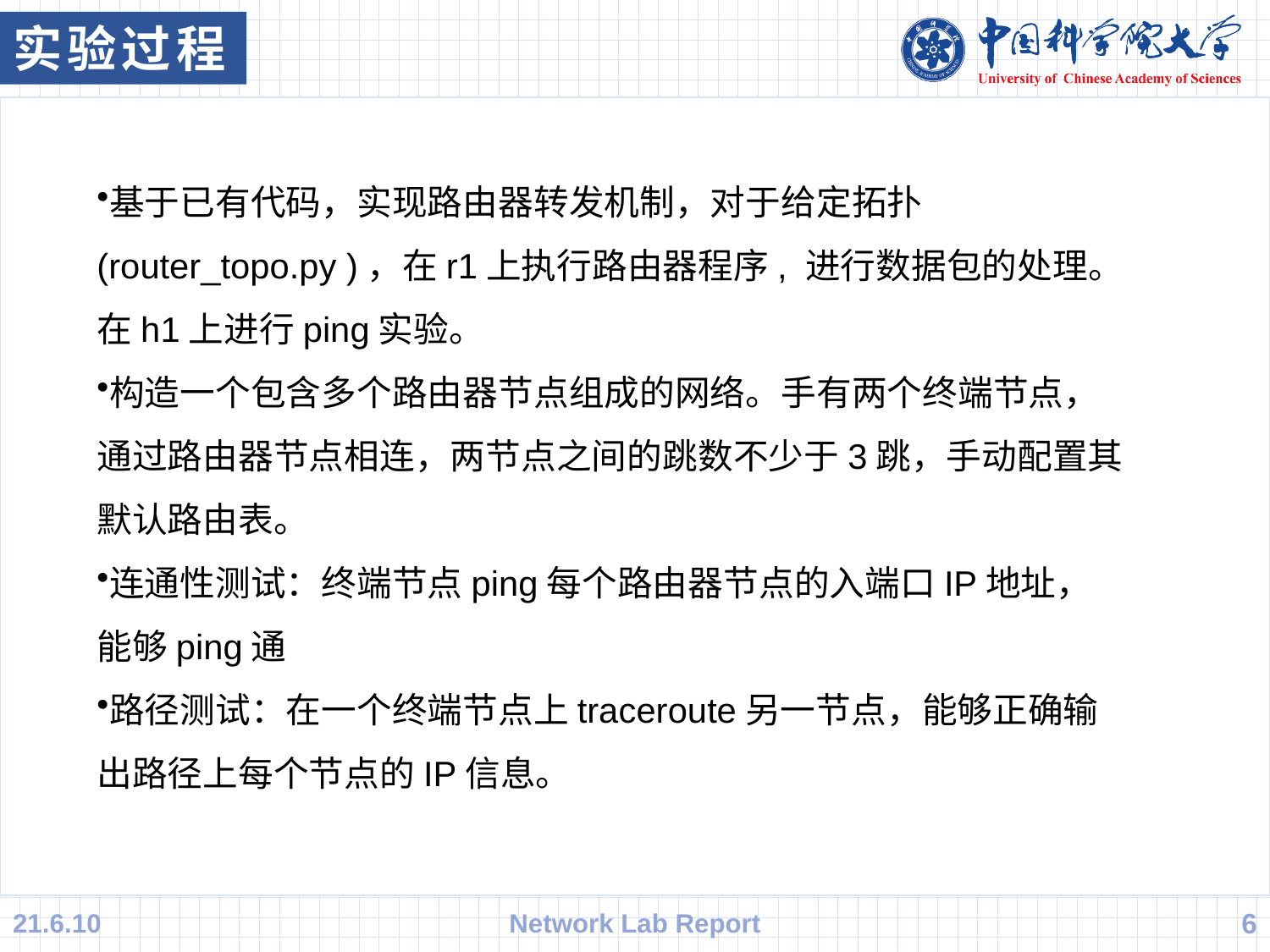

实验过程
基于已有代码，实现路由器转发机制，对于给定拓扑(router_topo.py )，在r1上执行路由器程序, 进行数据包的处理。在h1上进行ping实验。
构造一个包含多个路由器节点组成的网络。手有两个终端节点，通过路由器节点相连，两节点之间的跳数不少于3跳，手动配置其默认路由表。
连通性测试：终端节点ping每个路由器节点的入端口IP地址，能够ping通
路径测试：在一个终端节点上traceroute另一节点，能够正确输出路径上每个节点的IP信息。
21.6.10
Network Lab Report
6